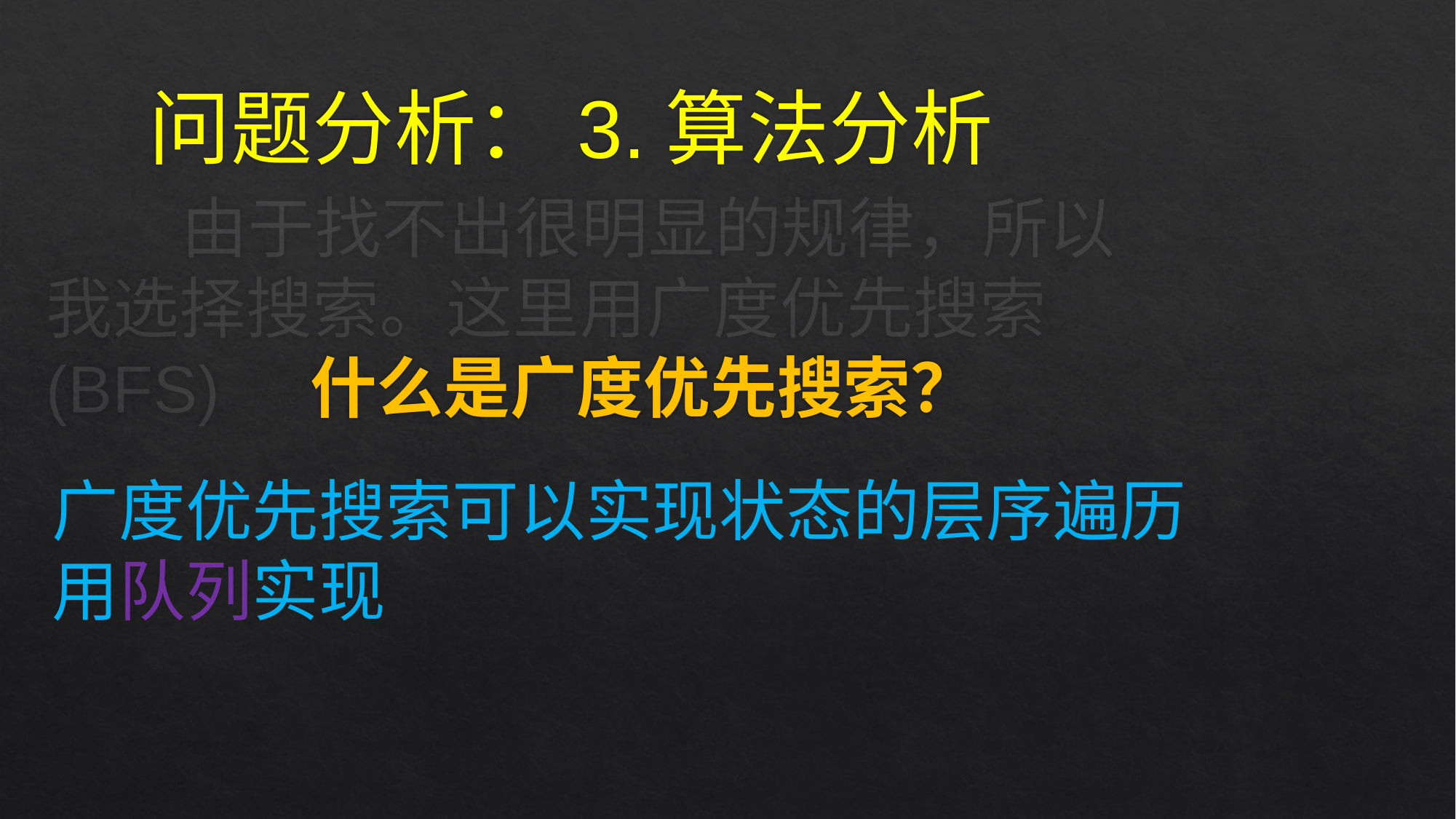

# 问题分析：3.算法分析
        由于找不出很明显的规律，所以我选择搜索。这里用广度优先搜索(BFS)    什么是广度优先搜索？
广度优先搜索可以实现状态的层序遍历
用队列实现